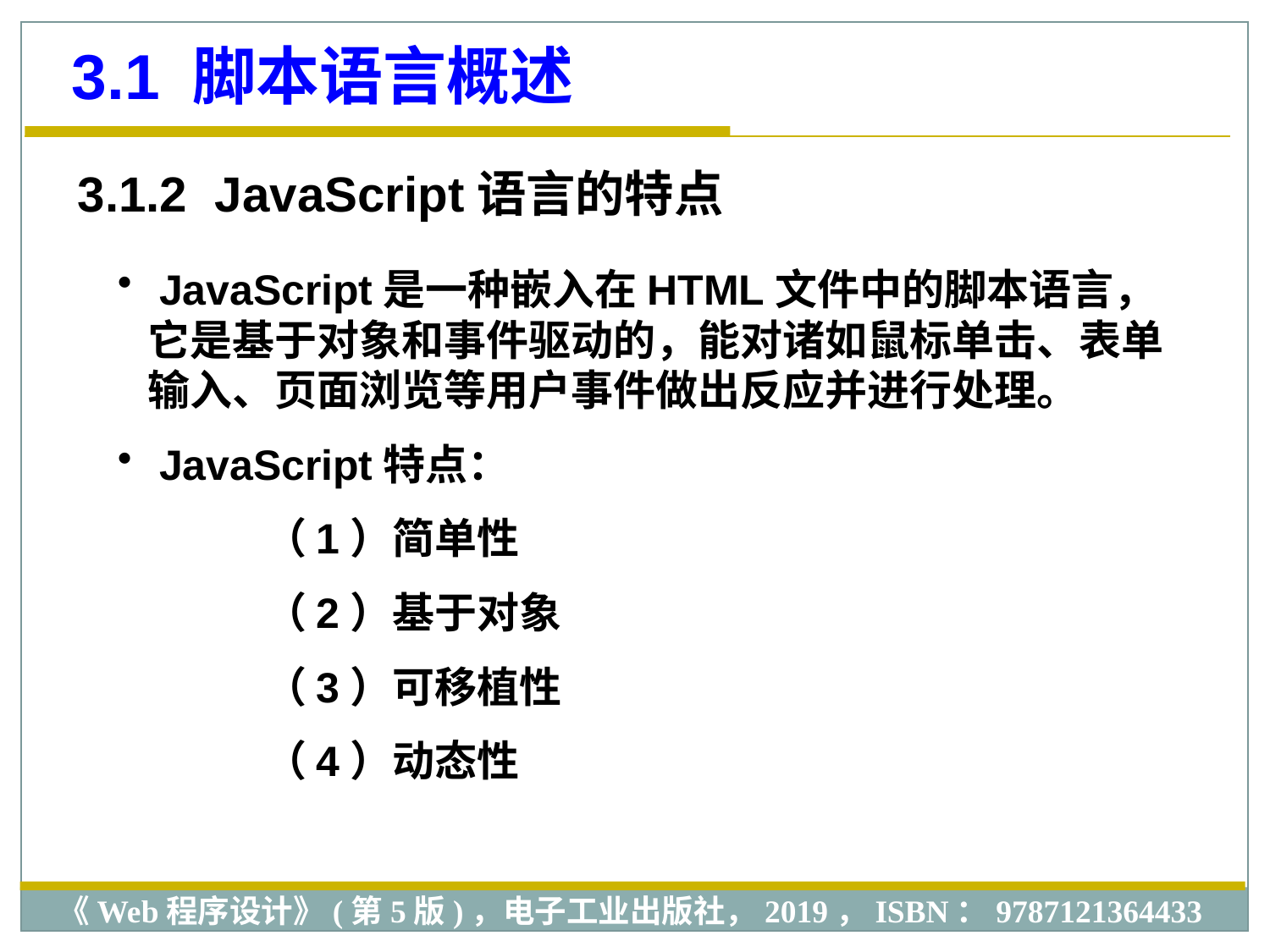

3.1 脚本语言概述
3.1.2  JavaScript语言的特点
 JavaScript是一种嵌入在HTML文件中的脚本语言，它是基于对象和事件驱动的，能对诸如鼠标单击、表单输入、页面浏览等用户事件做出反应并进行处理。
 JavaScript特点：
 （1）简单性
 （2）基于对象
 （3）可移植性
 （4）动态性